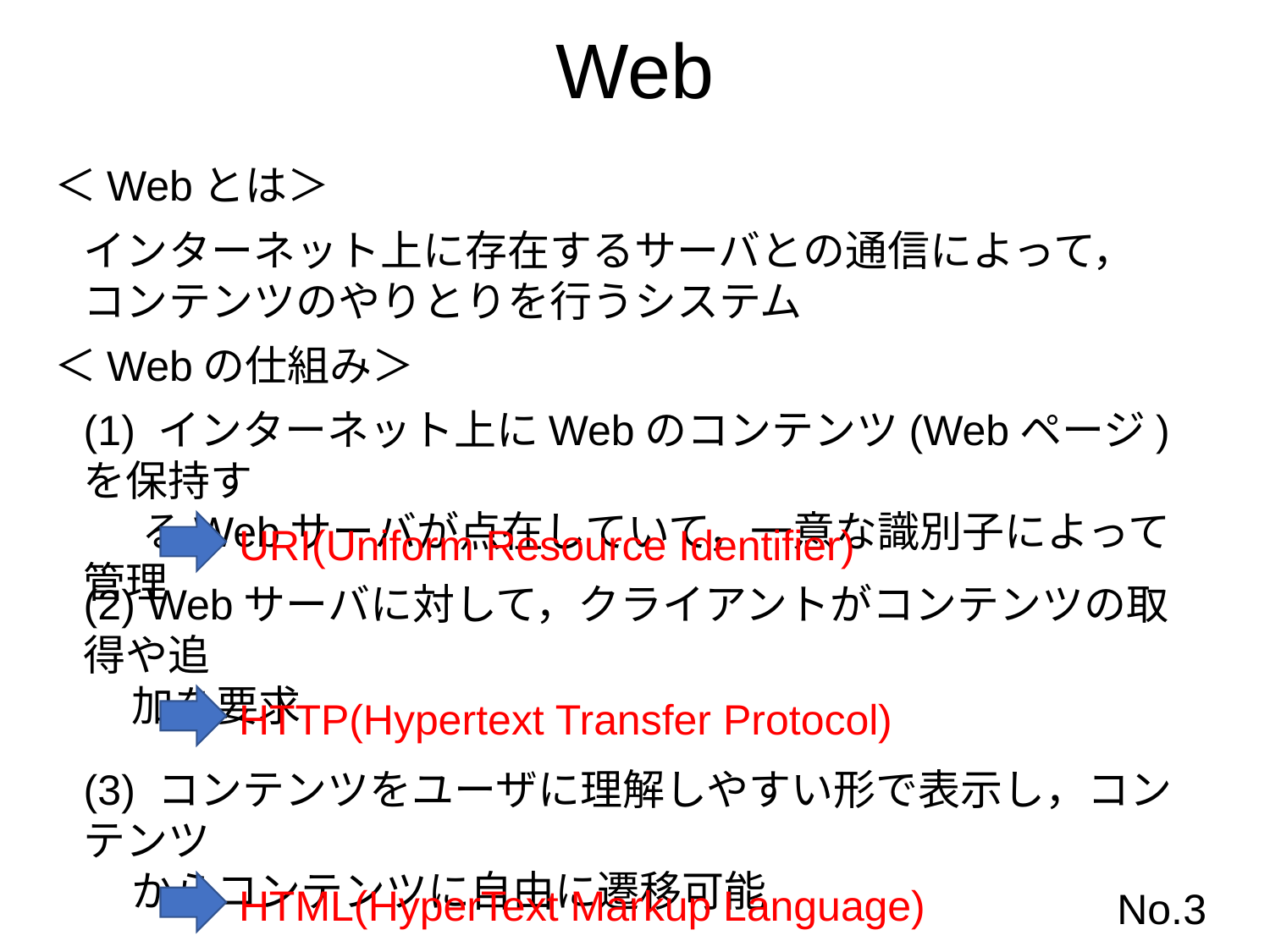

# Web
＜Webとは＞
インターネット上に存在するサーバとの通信によって，コンテンツのやりとりを行うシステム
＜Webの仕組み＞
(1) インターネット上にWebのコンテンツ(Webページ)を保持す
     るWebサーバが点在していて，一意な識別子によって管理

URI(Uniform Resource Identifier)
(2) Webサーバに対して，クライアントがコンテンツの取得や追
    加を要求

HTTP(Hypertext Transfer Protocol)
(3) コンテンツをユーザに理解しやすい形で表示し，コンテンツ
    からコンテンツに自由に遷移可能

HTML(HyperText Markup Language)
No.3